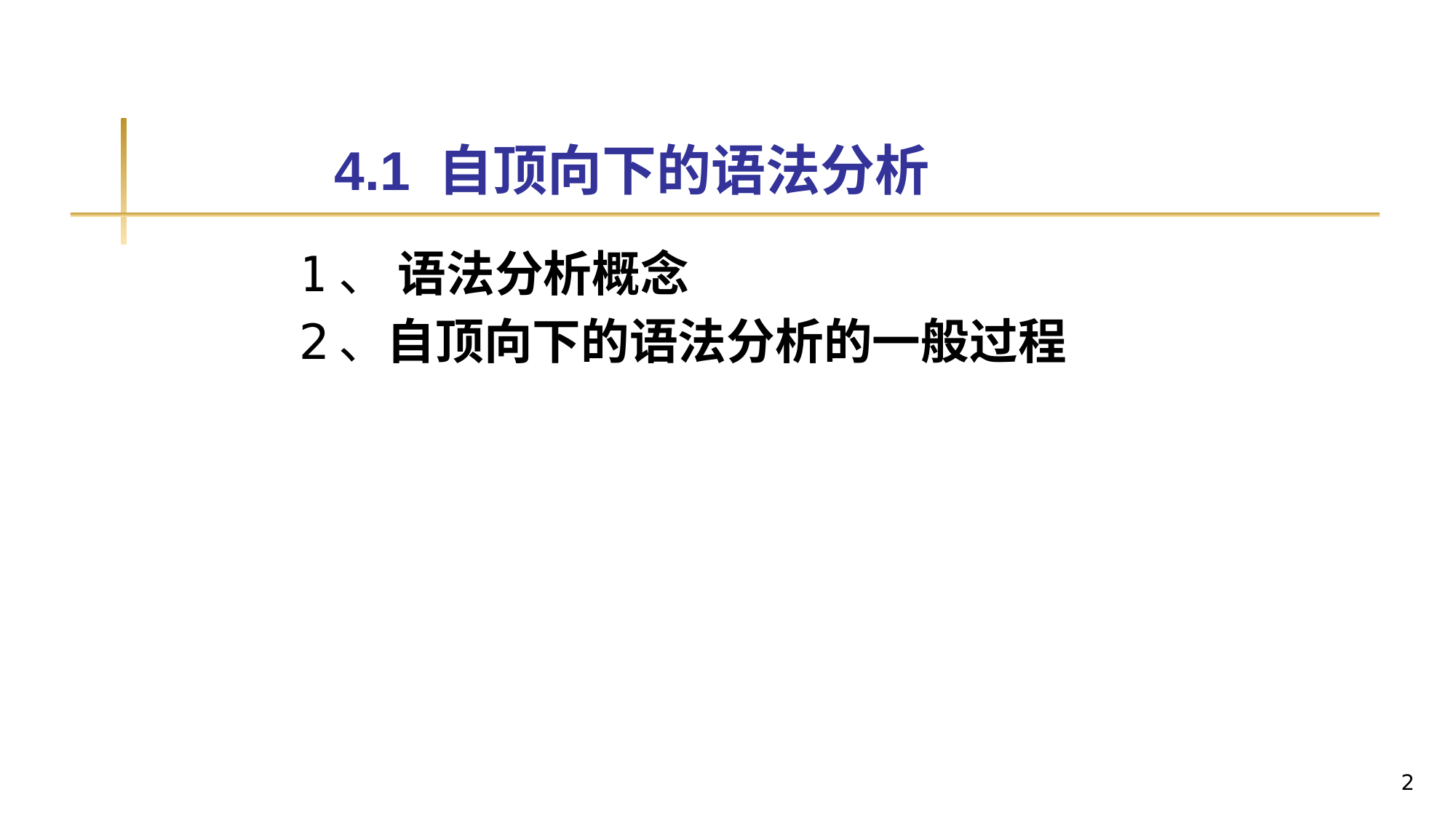

# 4.1 自顶向下的语法分析
1、 语法分析概念
2、自顶向下的语法分析的一般过程
2